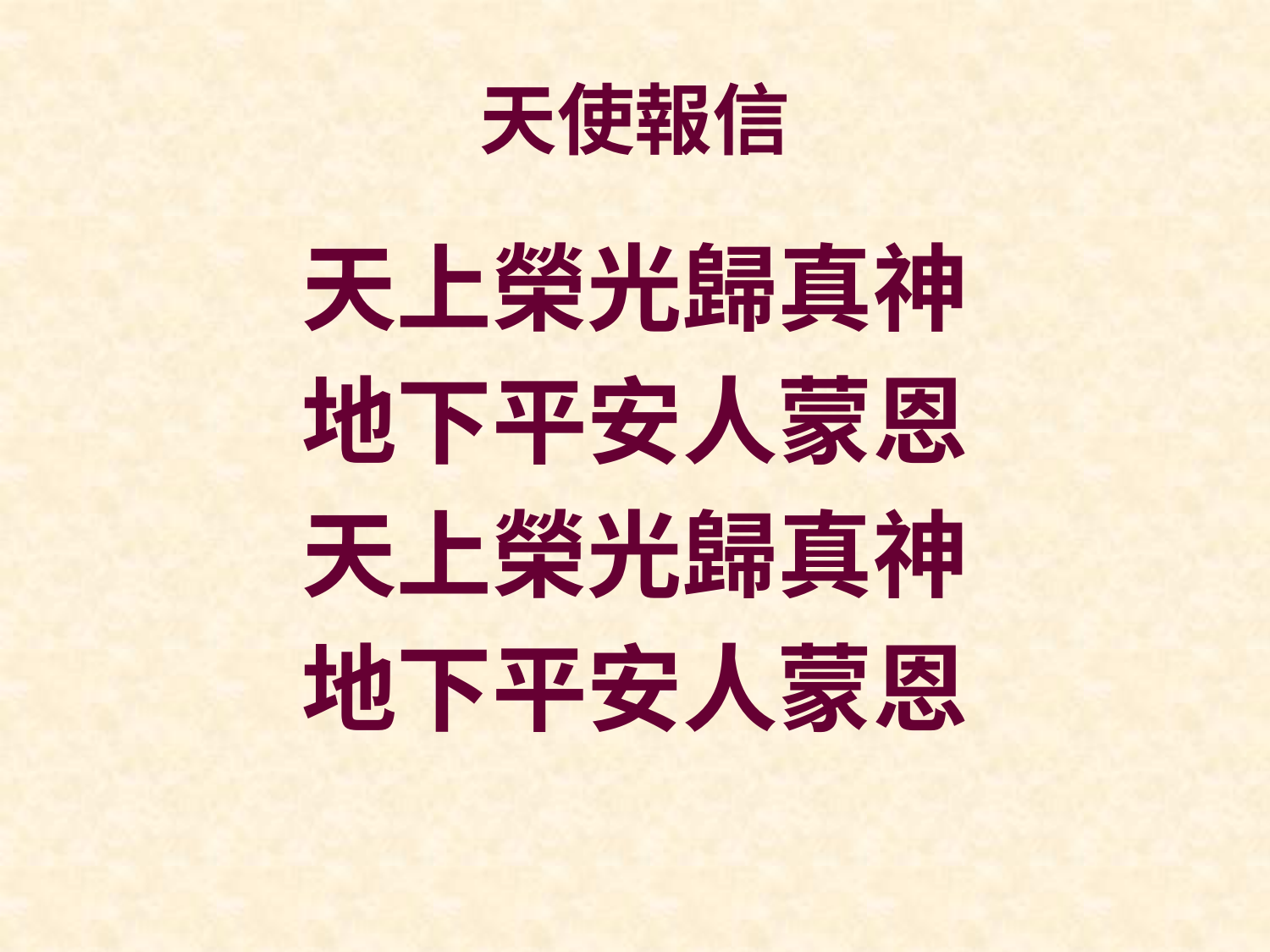

# 天使報信
天上榮光歸真神
地下平安人蒙恩
天上榮光歸真神
地下平安人蒙恩